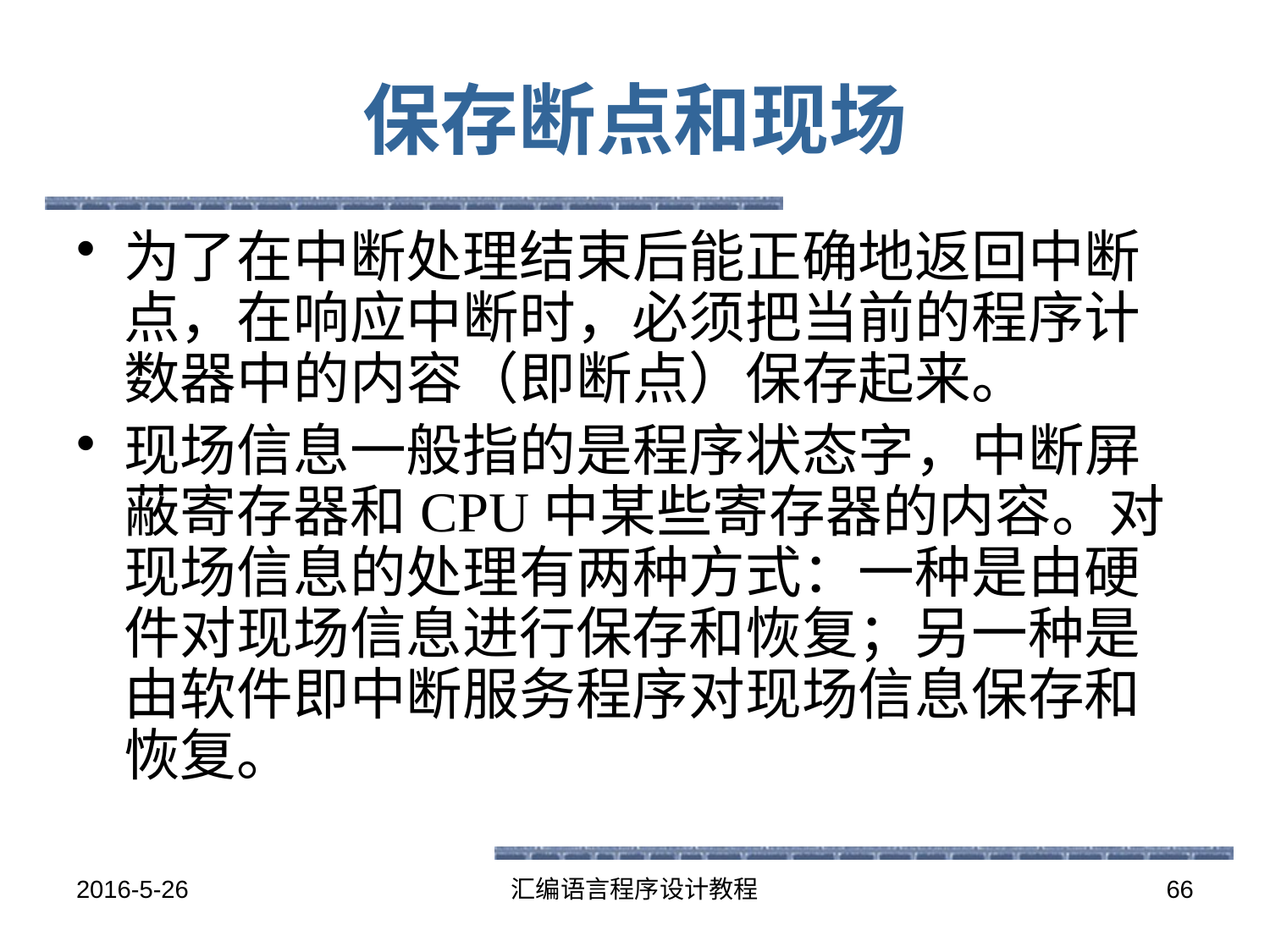

# 保存断点和现场
为了在中断处理结束后能正确地返回中断点，在响应中断时，必须把当前的程序计数器中的内容（即断点）保存起来。
现场信息一般指的是程序状态字，中断屏蔽寄存器和CPU中某些寄存器的内容。对现场信息的处理有两种方式：一种是由硬件对现场信息进行保存和恢复；另一种是由软件即中断服务程序对现场信息保存和恢复。
2016-5-26
汇编语言程序设计教程
66